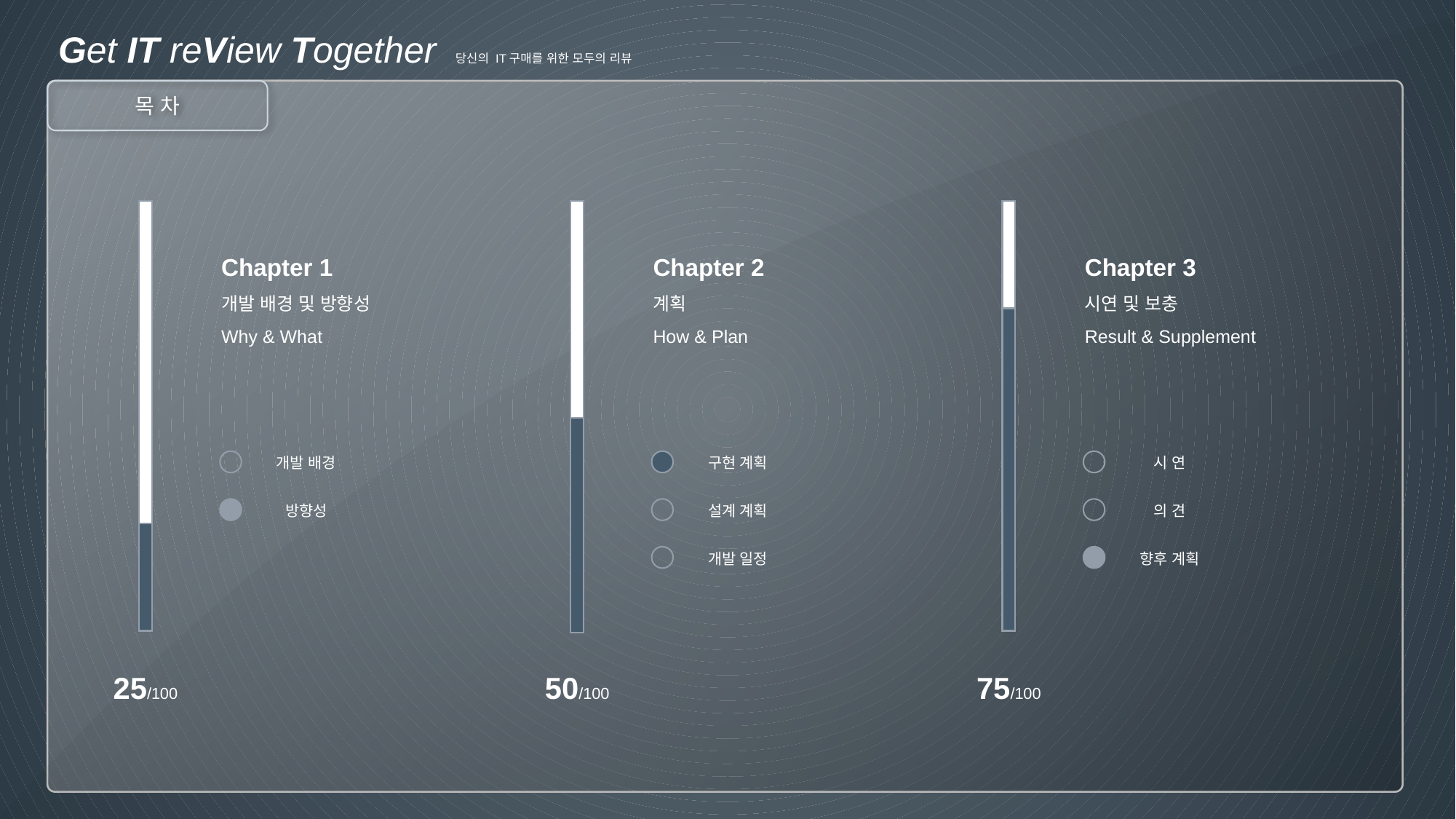

Get IT reView Together 당신의 IT구매를 위한 모두의 리뷰

목 차

Chapter 1
개발 배경 및 방향성
Why & What
Chapter 2
계획
How & Plan
Chapter 3
시연 및 보충
Result & Supplement

개발 배경
구현 계획
시 연

방향성
설계 계획
의 견

개발 일정
향후 계획

25/100
50/100
75/100